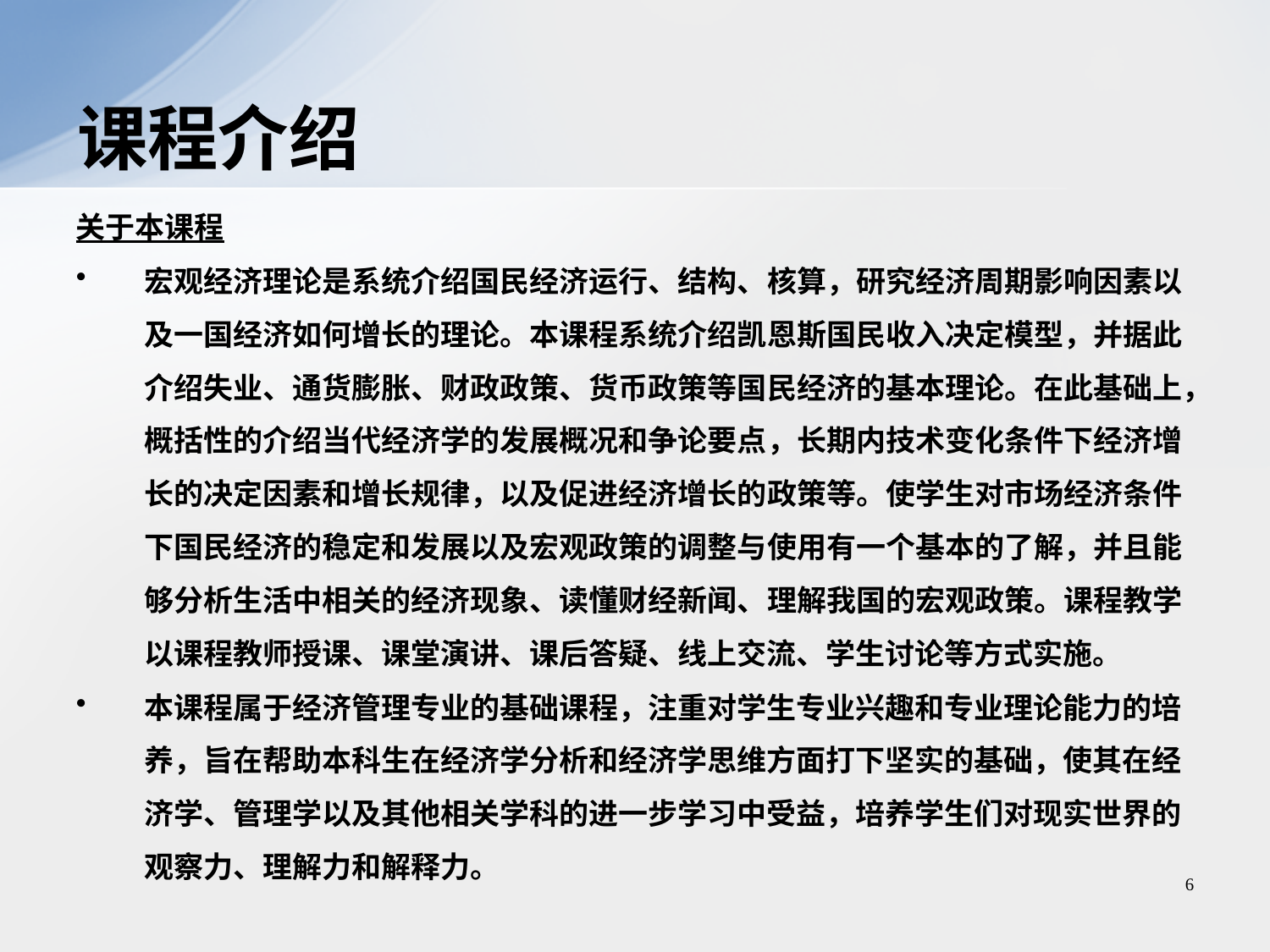

# 课程介绍
关于本课程
宏观经济理论是系统介绍国民经济运行、结构、核算，研究经济周期影响因素以及一国经济如何增长的理论。本课程系统介绍凯恩斯国民收入决定模型，并据此介绍失业、通货膨胀、财政政策、货币政策等国民经济的基本理论。在此基础上，概括性的介绍当代经济学的发展概况和争论要点，长期内技术变化条件下经济增长的决定因素和增长规律，以及促进经济增长的政策等。使学生对市场经济条件下国民经济的稳定和发展以及宏观政策的调整与使用有一个基本的了解，并且能够分析生活中相关的经济现象、读懂财经新闻、理解我国的宏观政策。课程教学以课程教师授课、课堂演讲、课后答疑、线上交流、学生讨论等方式实施。
本课程属于经济管理专业的基础课程，注重对学生专业兴趣和专业理论能力的培养，旨在帮助本科生在经济学分析和经济学思维方面打下坚实的基础，使其在经济学、管理学以及其他相关学科的进一步学习中受益，培养学生们对现实世界的观察力、理解力和解释力。
6